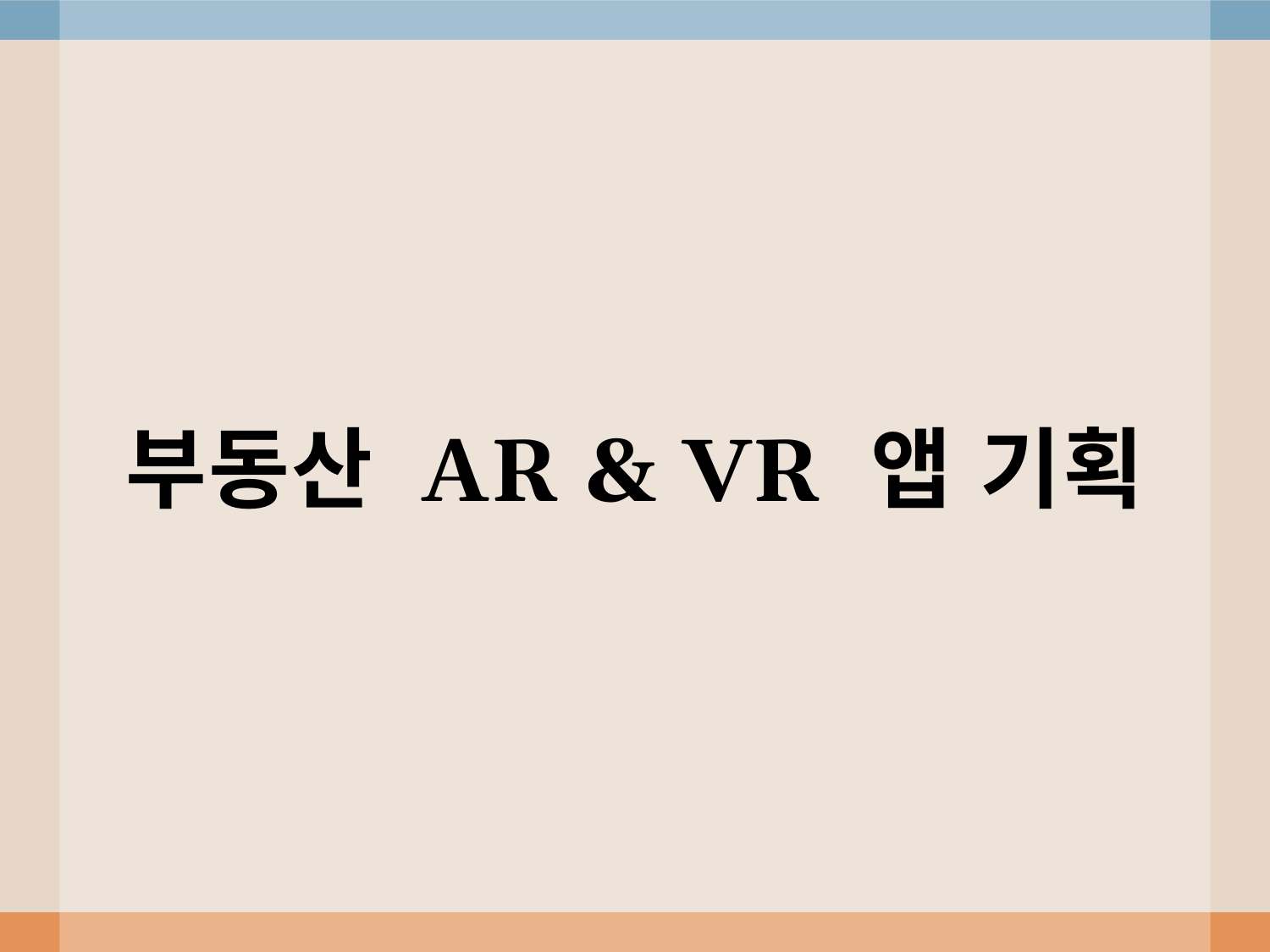

# 부동산 AR & VR 앱 기획